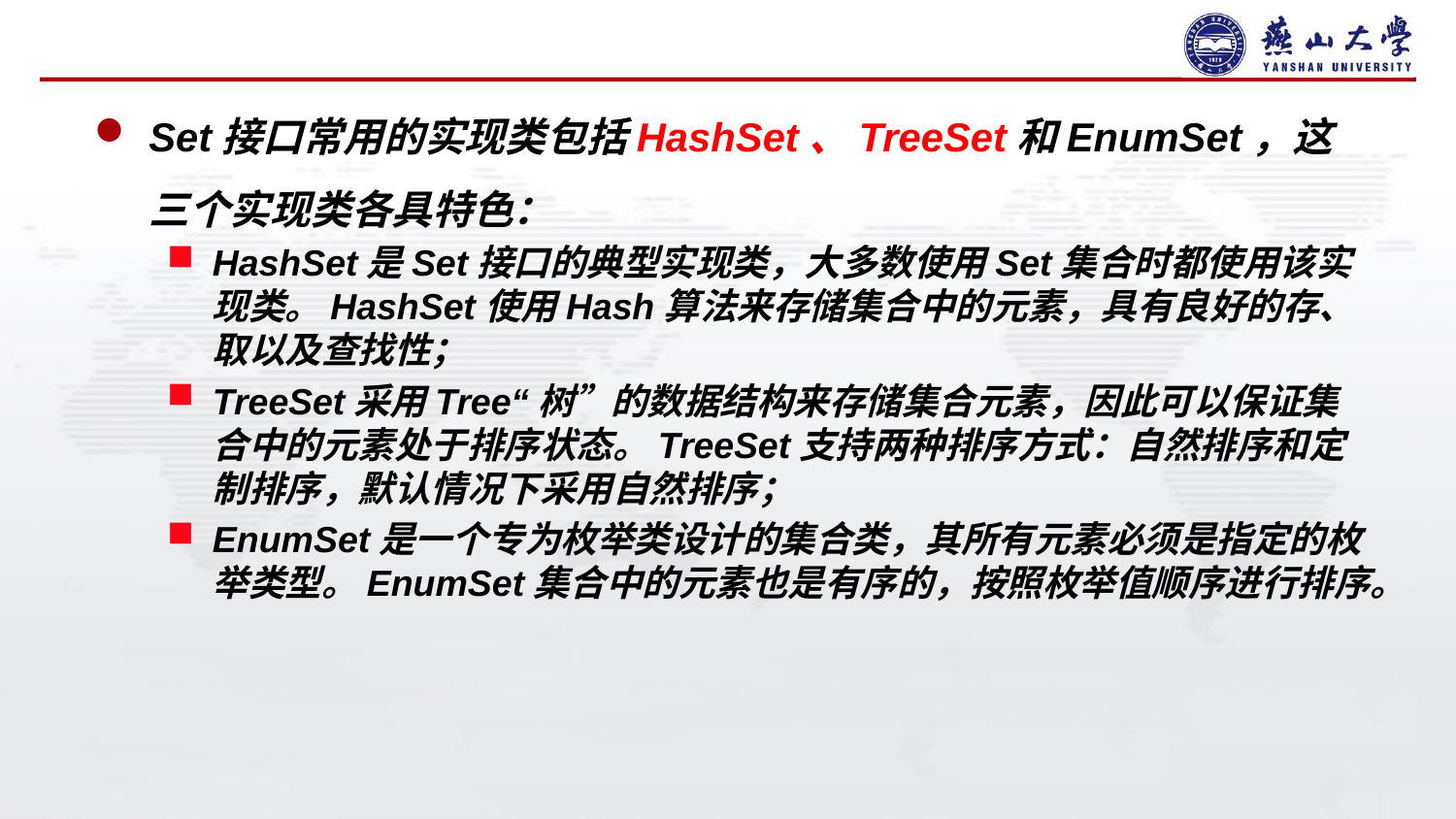

#
Set接口常用的实现类包括HashSet、TreeSet和EnumSet，这三个实现类各具特色：
HashSet是Set接口的典型实现类，大多数使用Set集合时都使用该实现类。HashSet使用Hash算法来存储集合中的元素，具有良好的存、取以及查找性；
TreeSet采用Tree“树”的数据结构来存储集合元素，因此可以保证集合中的元素处于排序状态。TreeSet支持两种排序方式：自然排序和定制排序，默认情况下采用自然排序；
EnumSet是一个专为枚举类设计的集合类，其所有元素必须是指定的枚举类型。EnumSet集合中的元素也是有序的，按照枚举值顺序进行排序。